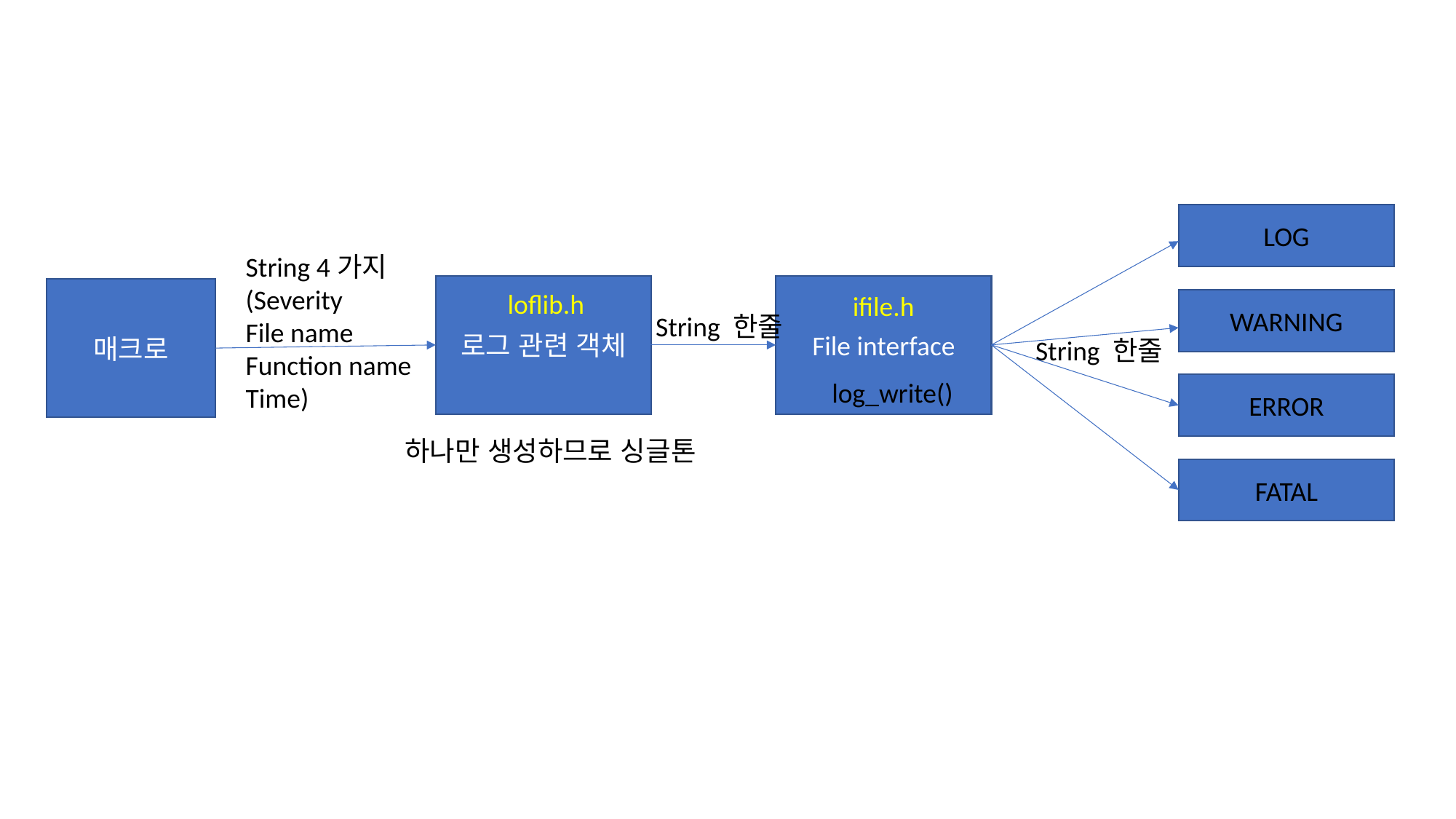

LOG
String 4가지
(Severity
File name
Function name
Time)
로그 관련 객체
File interface
매크로
loflib.h
ifile.h
WARNING
String 한줄
String 한줄
log_write()
ERROR
하나만 생성하므로 싱글톤
FATAL